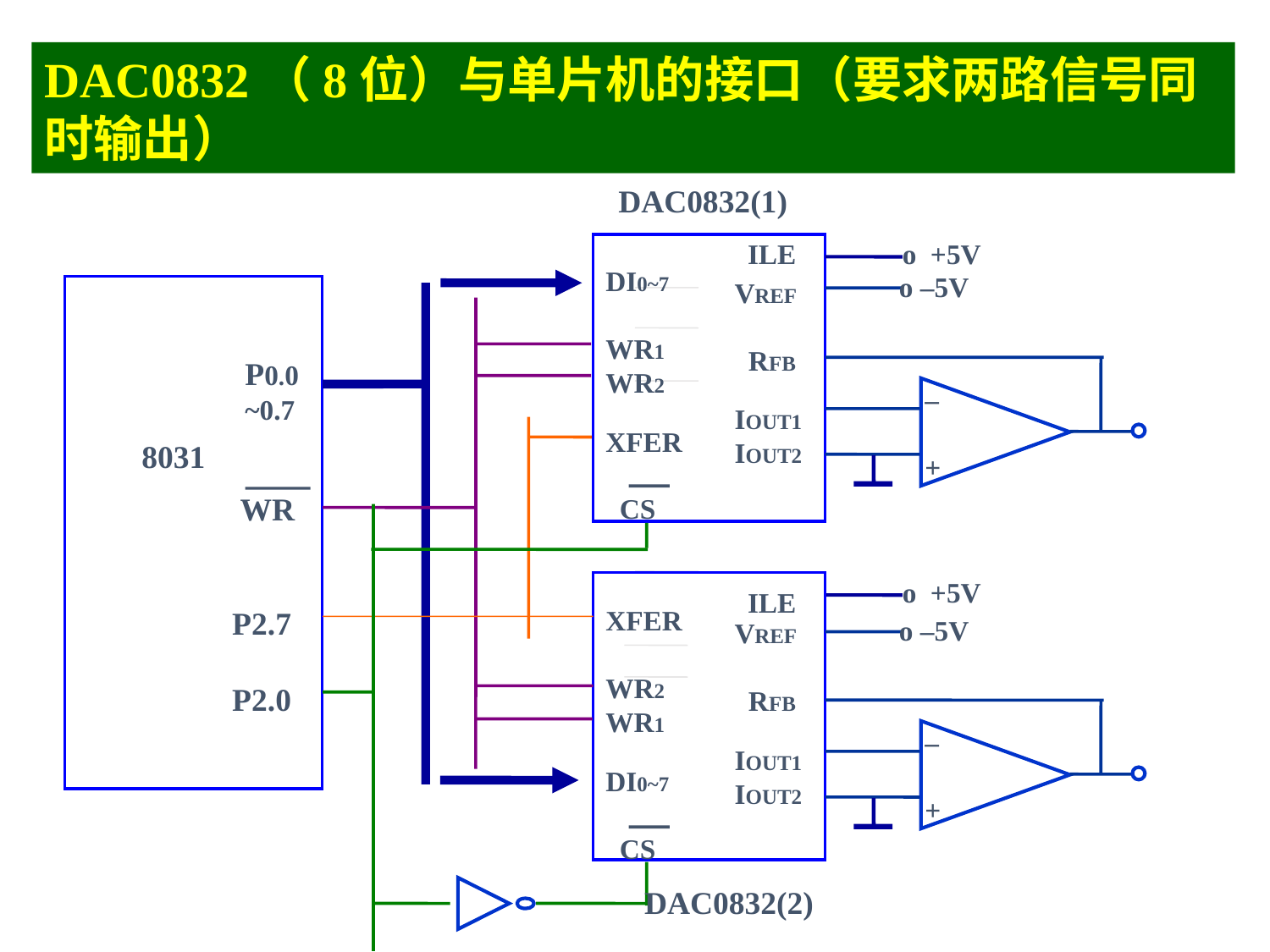

DAC0832（8位）与单片机的接口（要求两路信号同时输出）
DAC0832(1)

DI0~7

WR1
WR2

XFER

  CS
o –5V
VREF

  RFB

IOUT1
IOUT2

P0.0
~0.7

–

+

8031

 WR

P2.7

P2.0

XFER

WR2
WR1

DI0~7

  CS
o –5V
VREF

  RFB

IOUT1
IOUT2

–

+

DAC0832(2)
ILE
o  +5V

o  +5V
ILE